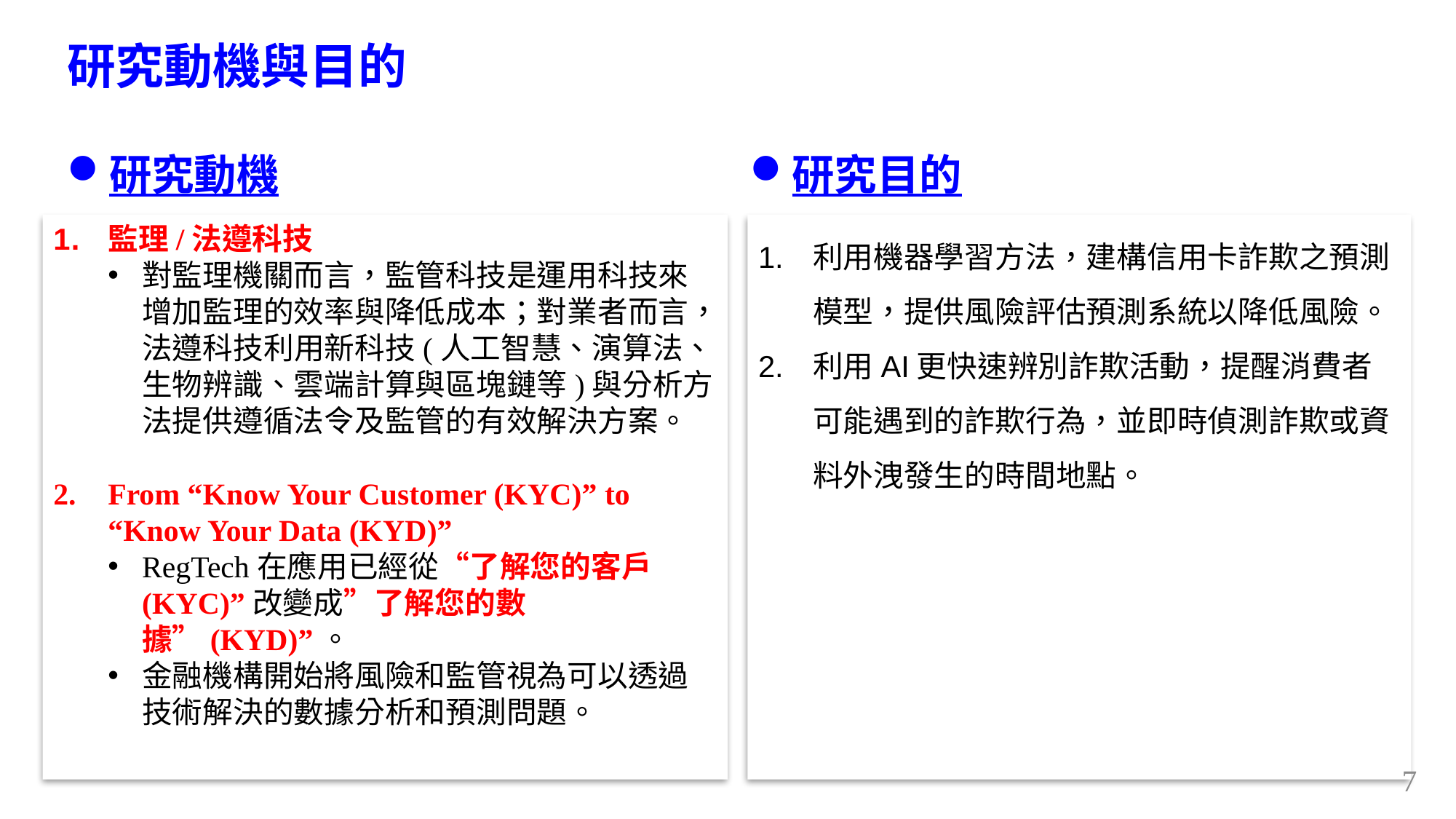

研究動機與目的
研究動機
研究目的
監理/法遵科技
對監理機關而言，監管科技是運用科技來增加監理的效率與降低成本；對業者而言，法遵科技利用新科技(人工智慧、演算法、生物辨識、雲端計算與區塊鏈等)與分析方法提供遵循法令及監管的有效解決方案。

From “Know Your Customer (KYC)” to “Know Your Data (KYD)”
RegTech在應用已經從“了解您的客戶 (KYC)”改變成”了解您的數據”(KYD)”。
金融機構開始將風險和監管視為可以透過技術解決的數據分析和預測問題。

利用機器學習方法，建構信用卡詐欺之預測模型，提供風險評估預測系統以降低風險。
利用AI更快速辨別詐欺活動，提醒消費者可能遇到的詐欺行為，並即時偵測詐欺或資料外洩發生的時間地點。

7